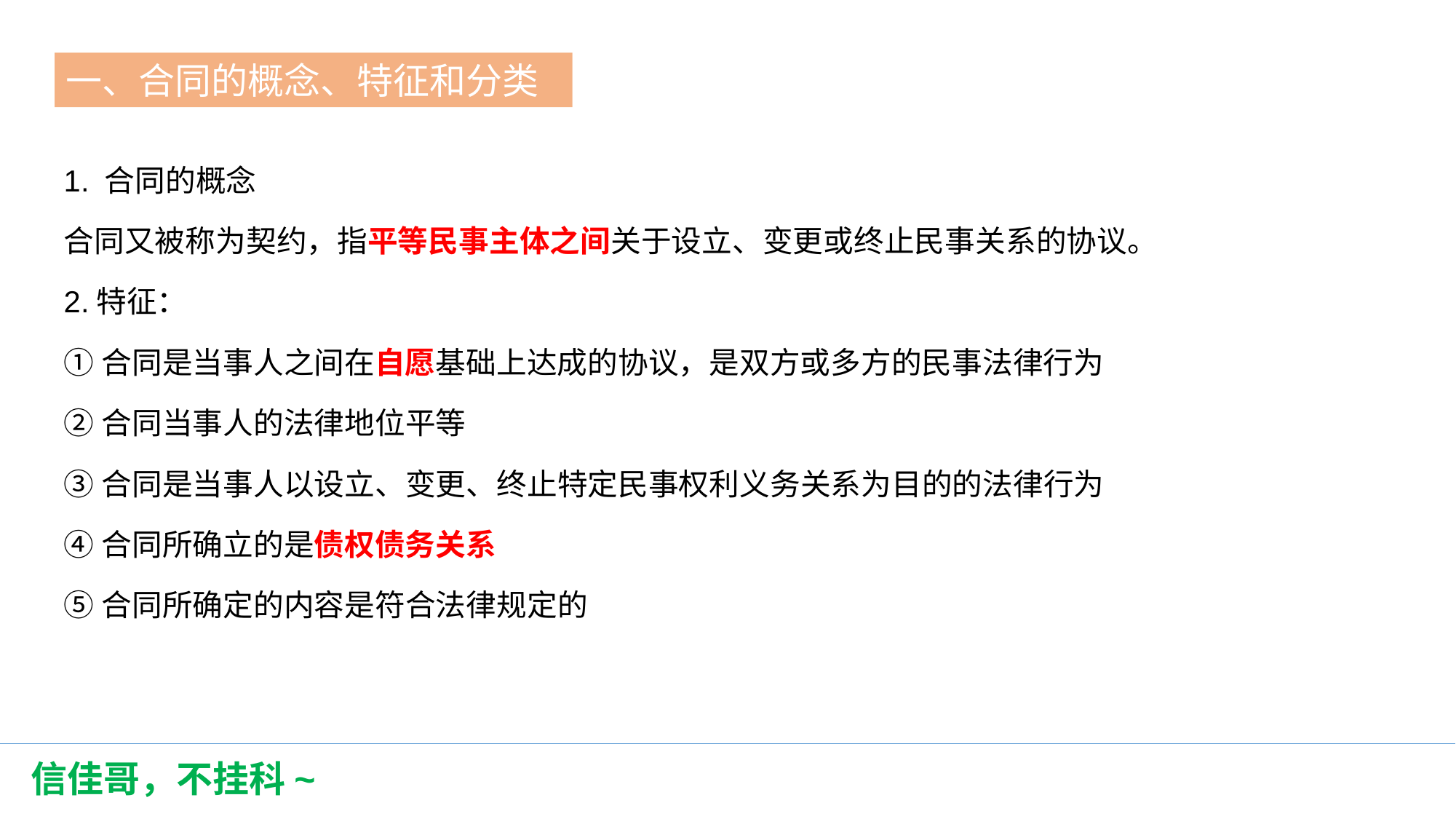

一、合同的概念、特征和分类
第一节
1. 合同的概念
合同又被称为契约，指平等民事主体之间关于设立、变更或终止民事关系的协议。
2.特征：
①合同是当事人之间在自愿基础上达成的协议，是双方或多方的民事法律行为
②合同当事人的法律地位平等
③合同是当事人以设立、变更、终止特定民事权利义务关系为目的的法律行为
④合同所确立的是债权债务关系
⑤合同所确定的内容是符合法律规定的